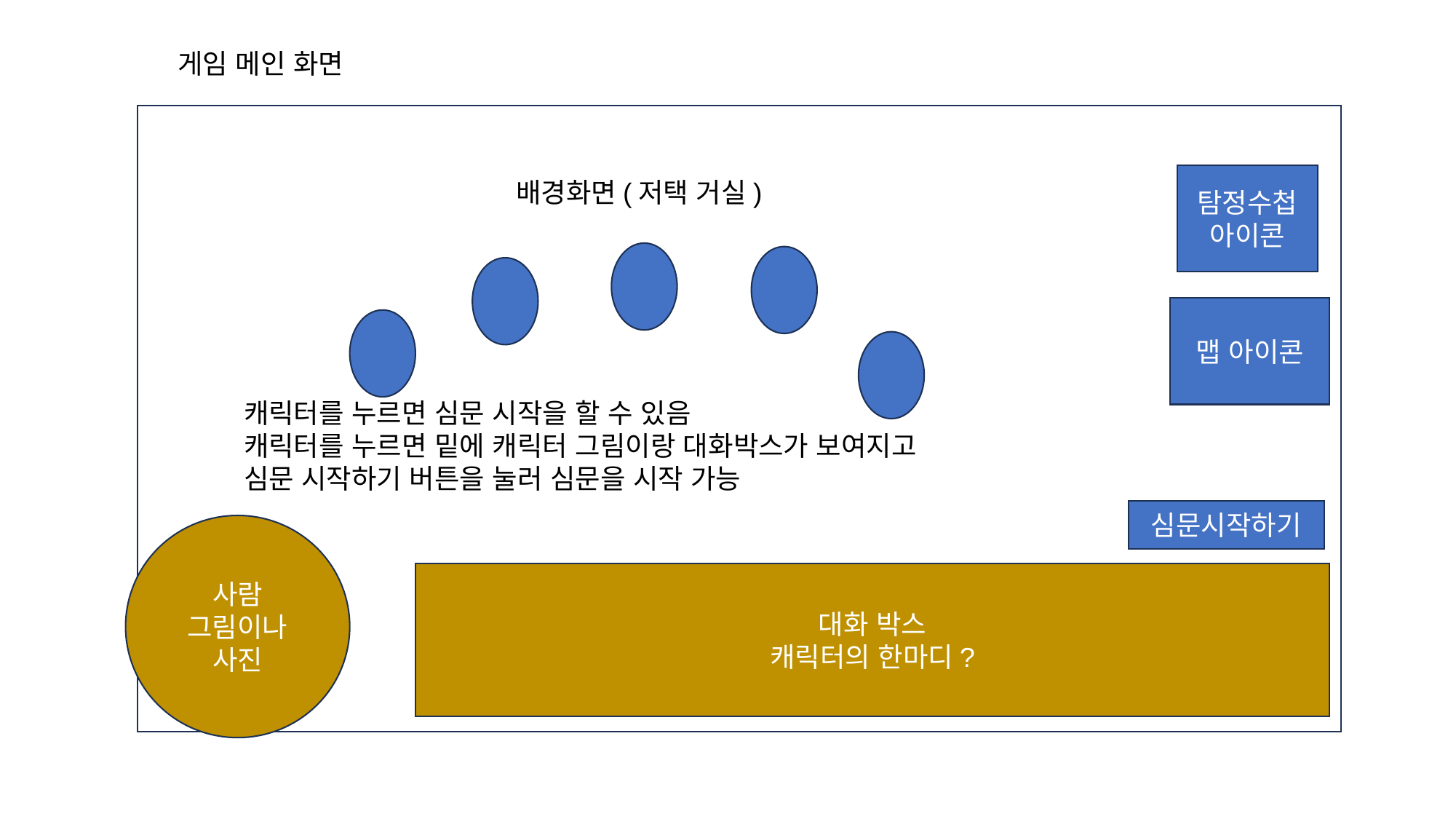

게임 메인 화면

탐정수첩 아이콘
배경화면(저택 거실)

맵 아이콘

캐릭터를 누르면 심문 시작을 할 수 있음
캐릭터를 누르면 밑에 캐릭터 그림이랑 대화박스가 보여지고
심문 시작하기 버튼을 눌러 심문을 시작 가능
심문시작하기
사람 그림이나 사진
대화 박스
캐릭터의 한마디?